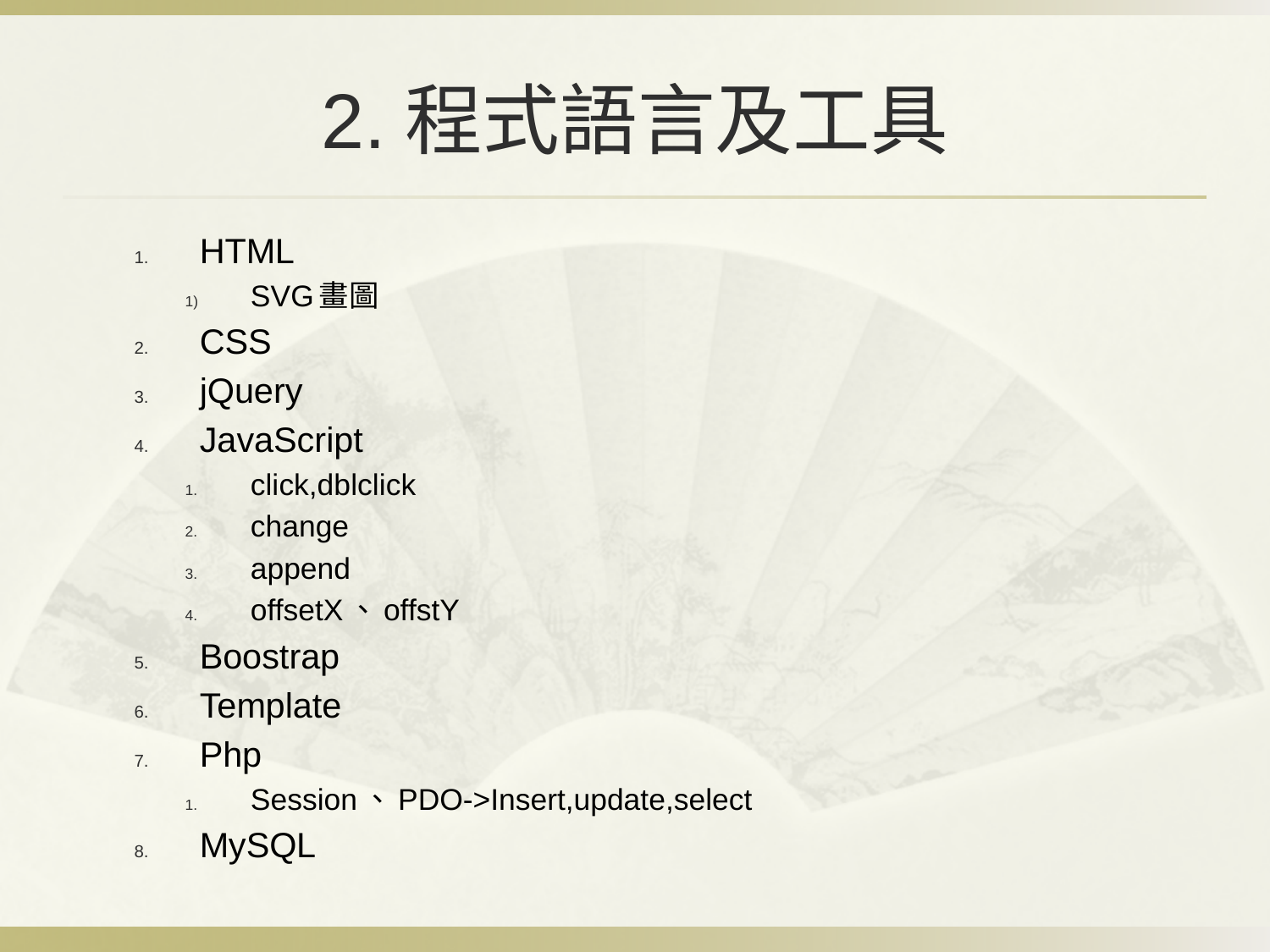

# 2.程式語言及工具
HTML
SVG畫圖
CSS
jQuery
JavaScript
click,dblclick
change
append
offsetX、offstY
Boostrap
Template
Php
Session、PDO->Insert,update,select
MySQL